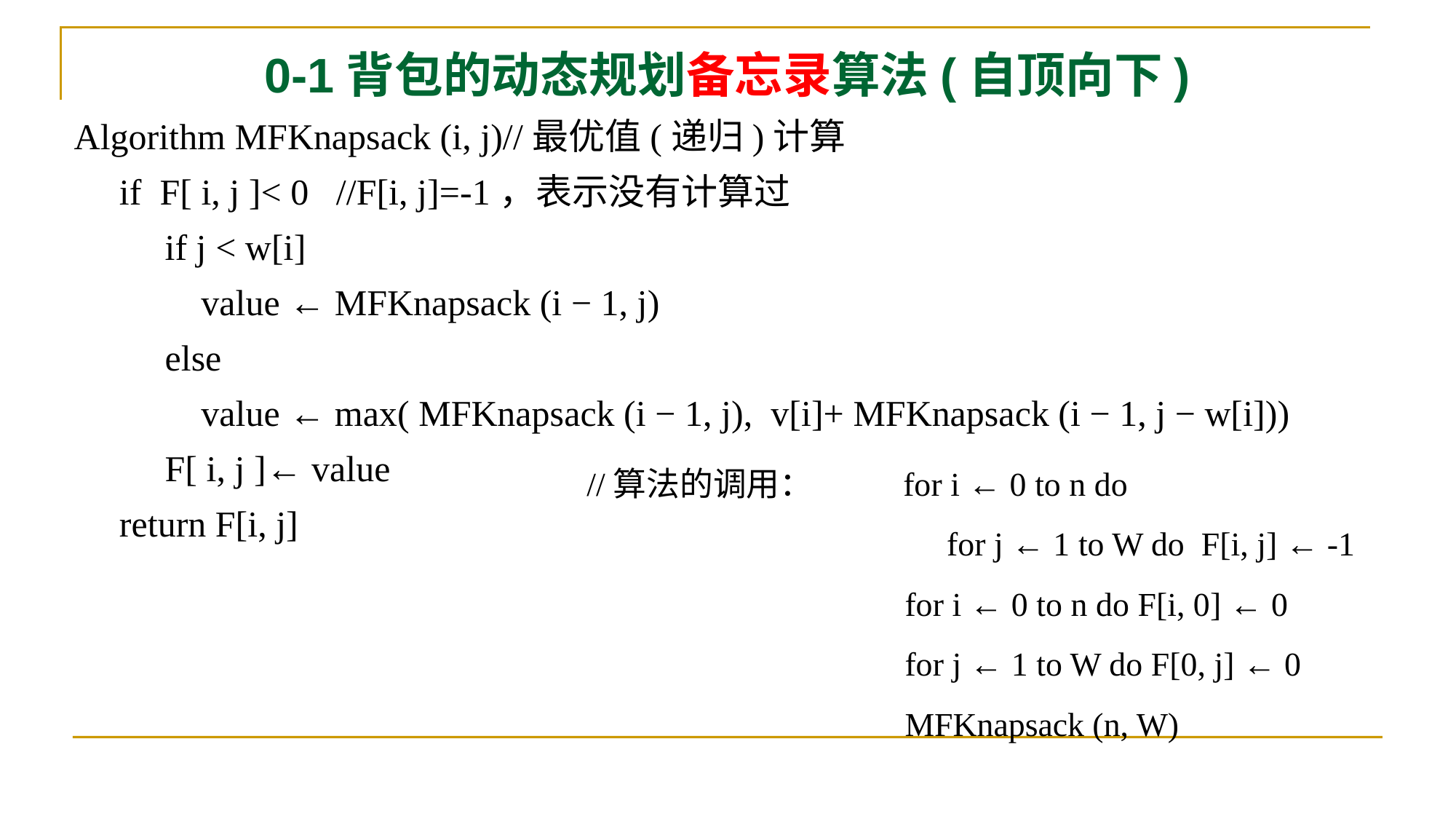

# 0-1背包的动态规划备忘录算法(自顶向下)
Algorithm MFKnapsack (i, j)//最优值(递归)计算
     if  F[ i, j ]< 0   //F[i, j]=-1，表示没有计算过
          if j < w[i]
              value ← MFKnapsack (i − 1, j)
          else
              value ← max( MFKnapsack (i − 1, j),  v[i]+ MFKnapsack (i − 1, j − w[i]))
          F[ i, j ]← value
     return F[i, j]
//算法的调用：           for i ← 0 to n do
                                           for j ← 1 to W do  F[i, j] ← -1
                                      for i ← 0 to n do F[i, 0] ← 0
                                      for j ← 1 to W do F[0, j] ← 0
                                      MFKnapsack (n, W)